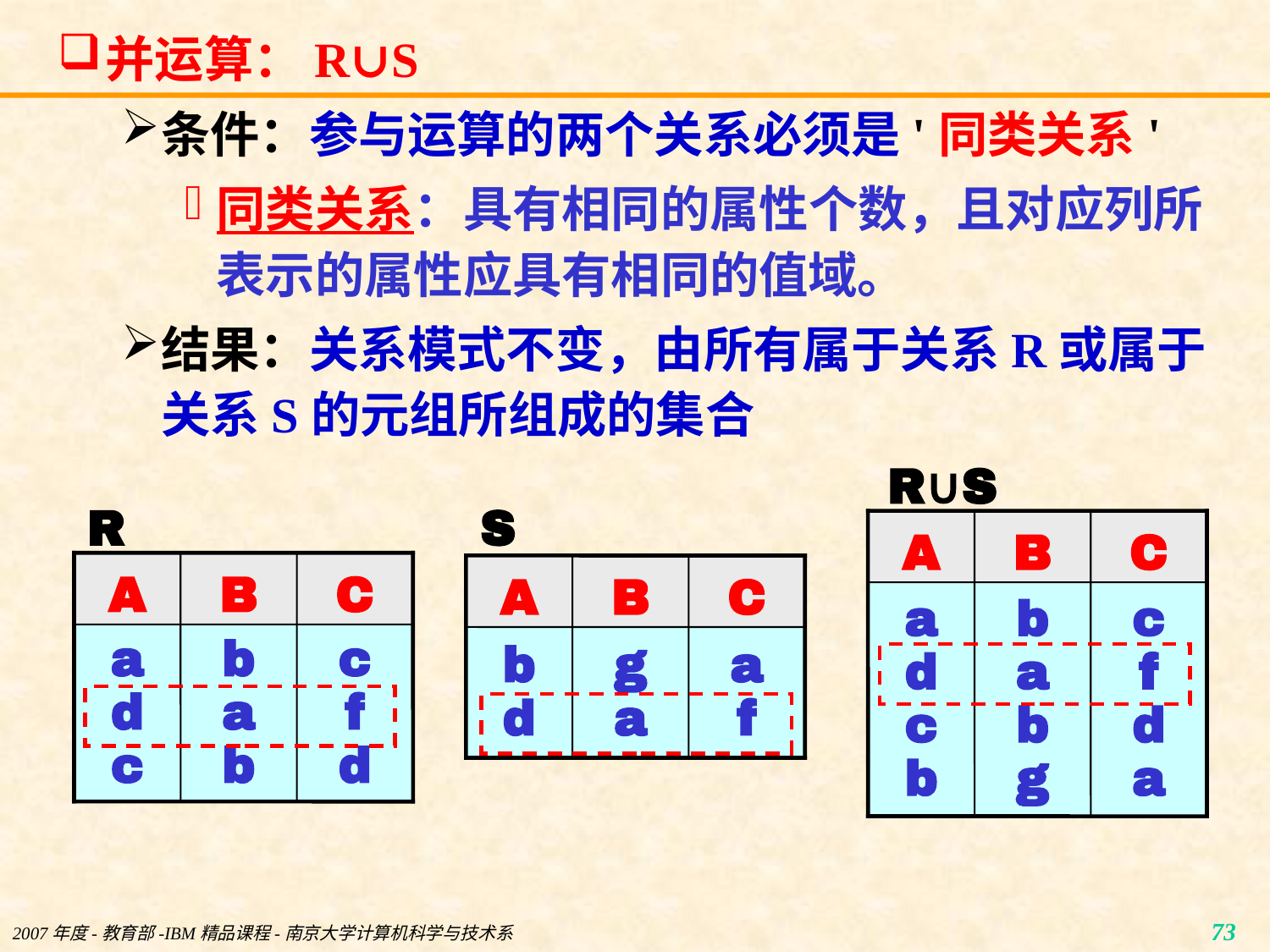

# 并运算：R∪S
条件：参与运算的两个关系必须是'同类关系'
同类关系：具有相同的属性个数，且对应列所表示的属性应具有相同的值域。
结果：关系模式不变，由所有属于关系R或属于关系S的元组所组成的集合
R∪S
R
S
A

B

C

A

B

C

A

B

C

a
d
c
b

b
a
b
g
c
f
d
a
a
d
c

b
a
b
c
f
d
b
d

g
a
a
f

73
2007年度-教育部-IBM精品课程-南京大学计算机科学与技术系